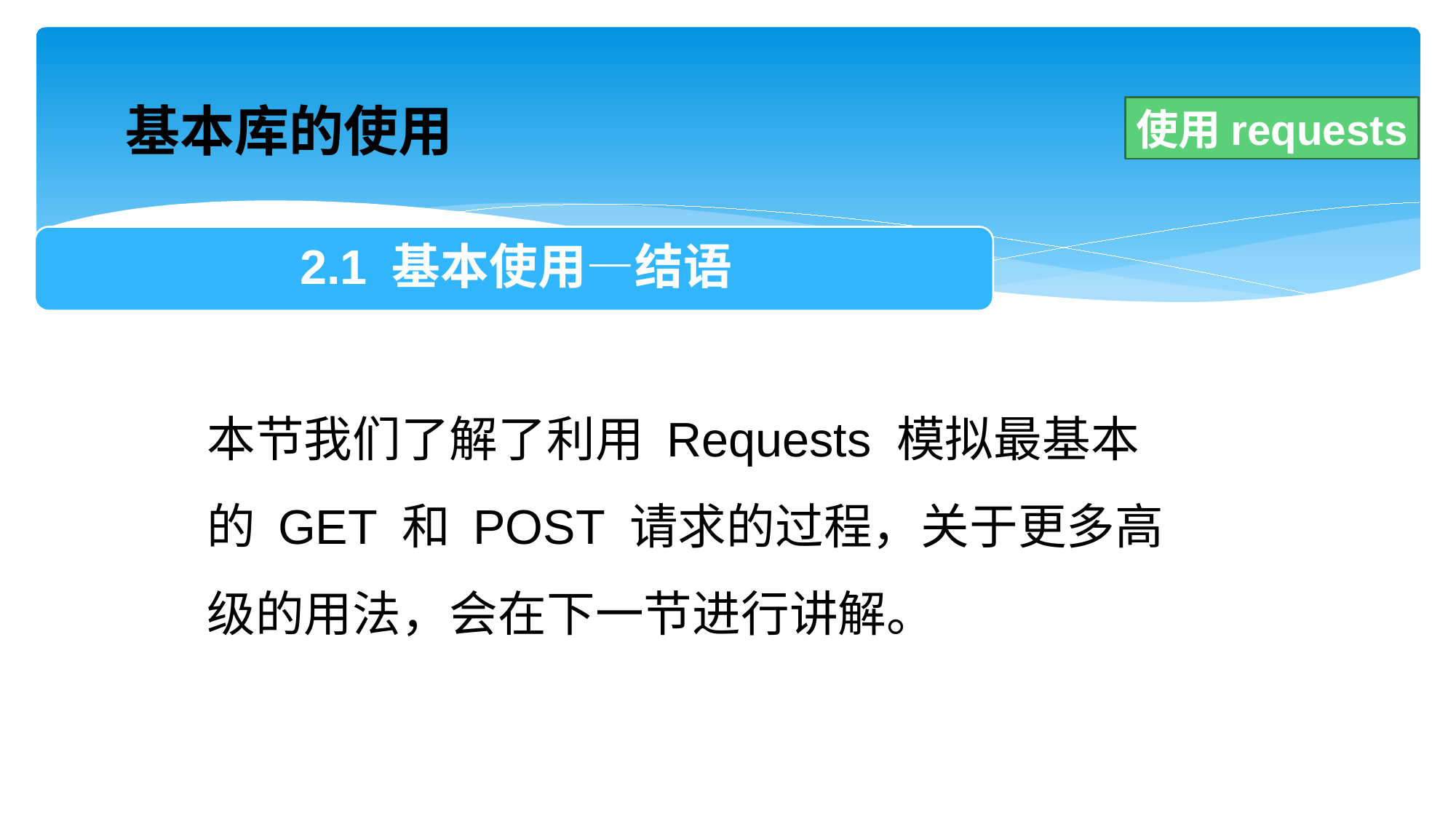

基本库的使用
使用requests
2.1 基本使用—结语
本节我们了解了利用 Requests 模拟最基本的 GET 和 POST 请求的过程，关于更多高级的用法，会在下一节进行讲解。